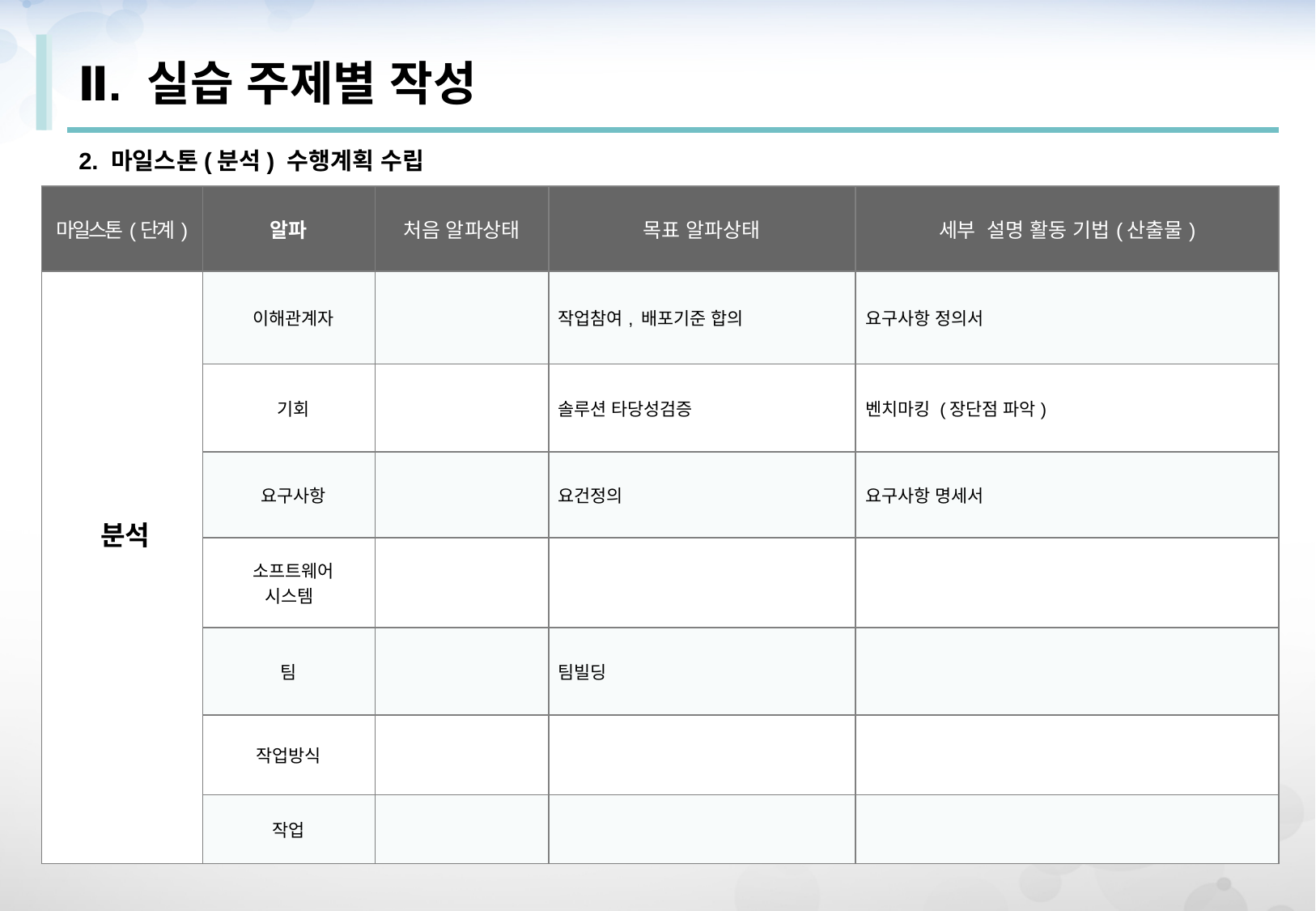

Ⅱ. 실습 주제별 작성
2. 마일스톤(분석) 수행계획 수립
| 마일스톤(단계) | 알파 | 처음 알파상태 | 목표 알파상태 | 세부 설명 활동 기법(산출물) |
| --- | --- | --- | --- | --- |
| 분석 | 이해관계자 |  | 작업참여, 배포기준 합의 | 요구사항 정의서 |
|  | 기회 |  | 솔루션 타당성검증 | 벤치마킹 (장단점 파악) |
|  | 요구사항 |  | 요건정의 | 요구사항 명세서 |
|  | 소프트웨어 시스템 |  |  |  |
|  | 팀 |  | 팀빌딩 |  |
|  | 작업방식 |  |  |  |
|  | 작업 |  |  |  |